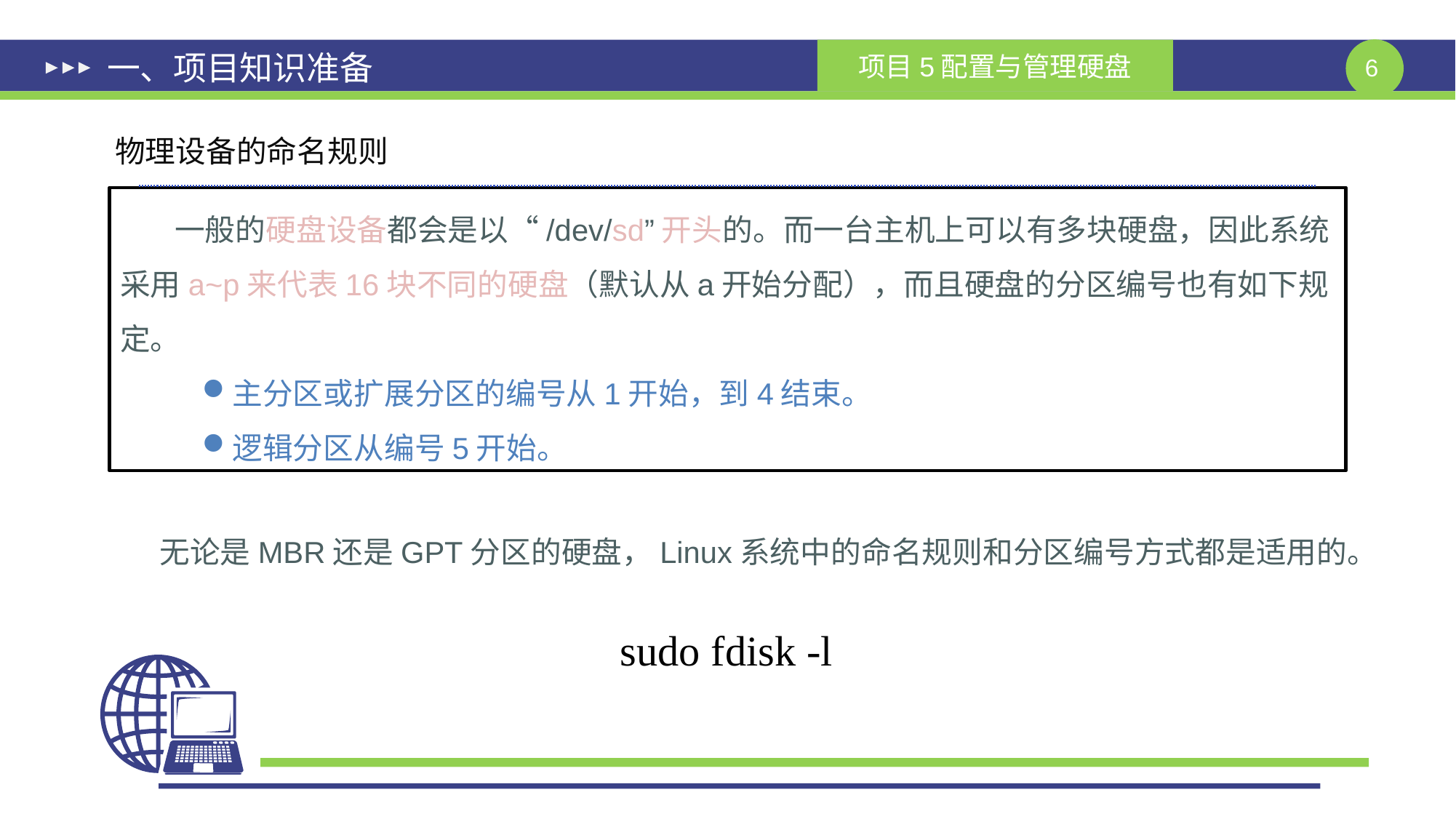

# 一、项目知识准备
物理设备的命名规则

一般的硬盘设备都会是以“/dev/sd”开头的。而一台主机上可以有多块硬盘，因此系统采用a~p来代表16块不同的硬盘（默认从a开始分配），而且硬盘的分区编号也有如下规定。
主分区或扩展分区的编号从1开始，到4结束。
逻辑分区从编号5开始。
无论是MBR还是GPT分区的硬盘，Linux系统中的命名规则和分区编号方式都是适用的。
sudo fdisk -l